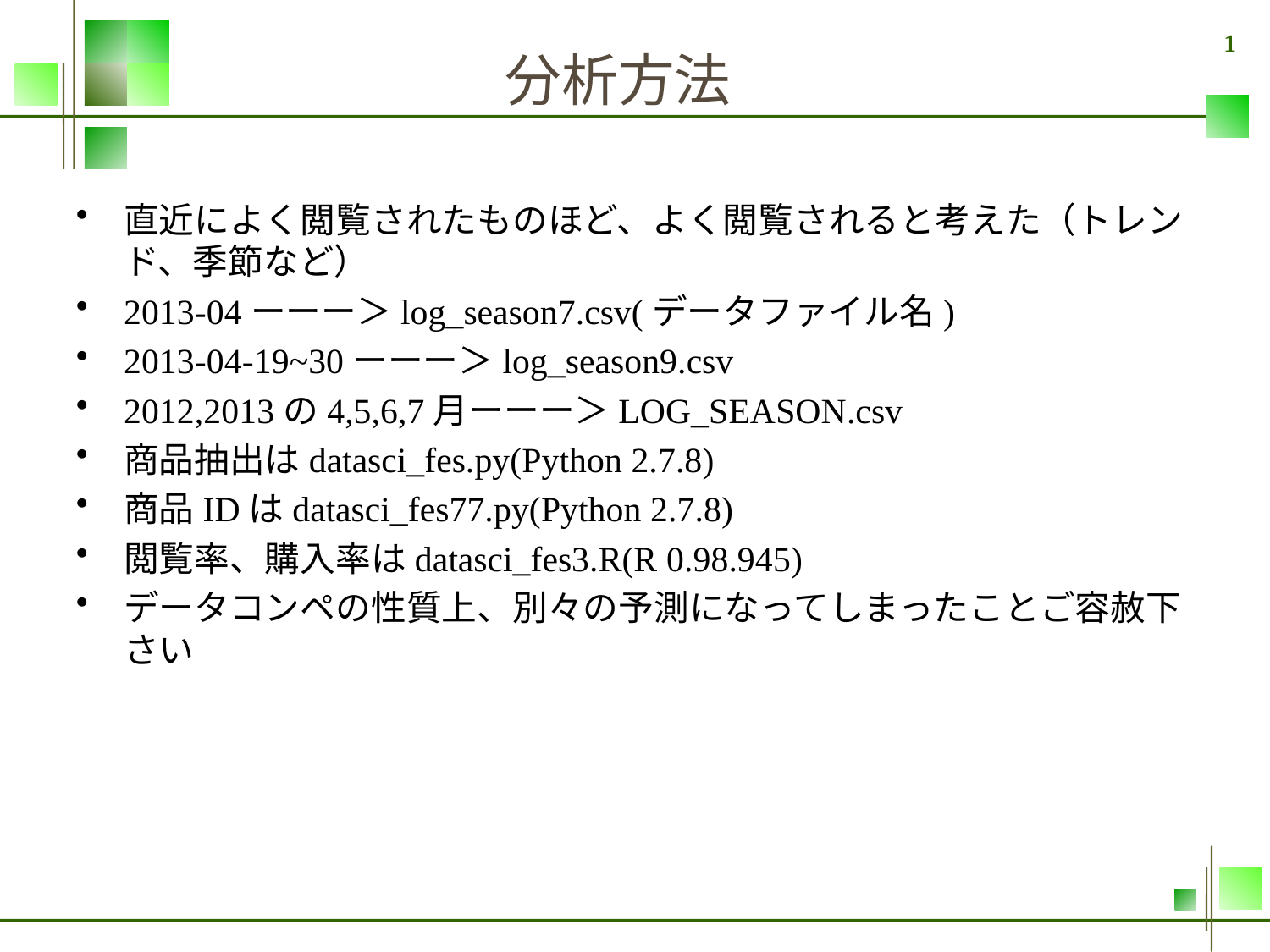

# 分析方法
直近によく閲覧されたものほど、よく閲覧されると考えた（トレンド、季節など）
2013-04ーーー＞log_season7.csv(データファイル名)
2013-04-19~30ーーー＞log_season9.csv
2012,2013の4,5,6,7月ーーー＞LOG_SEASON.csv
商品抽出はdatasci_fes.py(Python 2.7.8)
商品IDはdatasci_fes77.py(Python 2.7.8)
閲覧率、購入率はdatasci_fes3.R(R 0.98.945)
データコンペの性質上、別々の予測になってしまったことご容赦下さい